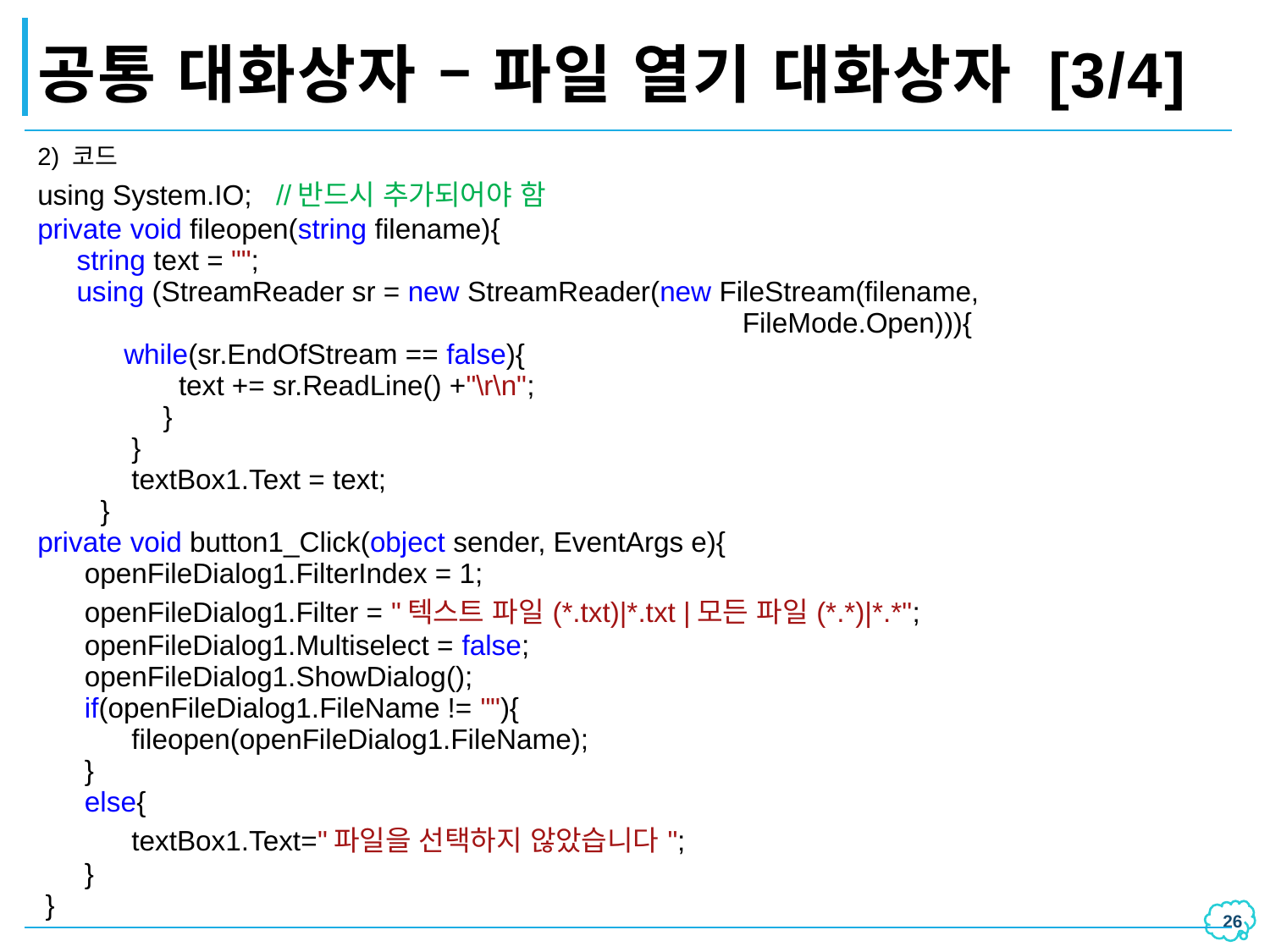

# 공통 대화상자 – 파일 열기 대화상자 [3/4]
| 2) 코드 using System.IO; //반드시 추가되어야 함 private void fileopen(string filename){ string text = ""; using (StreamReader sr = new StreamReader(new FileStream(filename, FileMode.Open))){ while(sr.EndOfStream == false){ text += sr.ReadLine() +"\r\n"; } } textBox1.Text = text; } private void button1\_Click(object sender, EventArgs e){ openFileDialog1.FilterIndex = 1; openFileDialog1.Filter = "텍스트 파일(\*.txt)|\*.txt |모든 파일(\*.\*)|\*.\*"; openFileDialog1.Multiselect = false; openFileDialog1.ShowDialog(); if(openFileDialog1.FileName != ""){ fileopen(openFileDialog1.FileName); } else{ textBox1.Text="파일을 선택하지 않았습니다"; } } |
| --- |
26